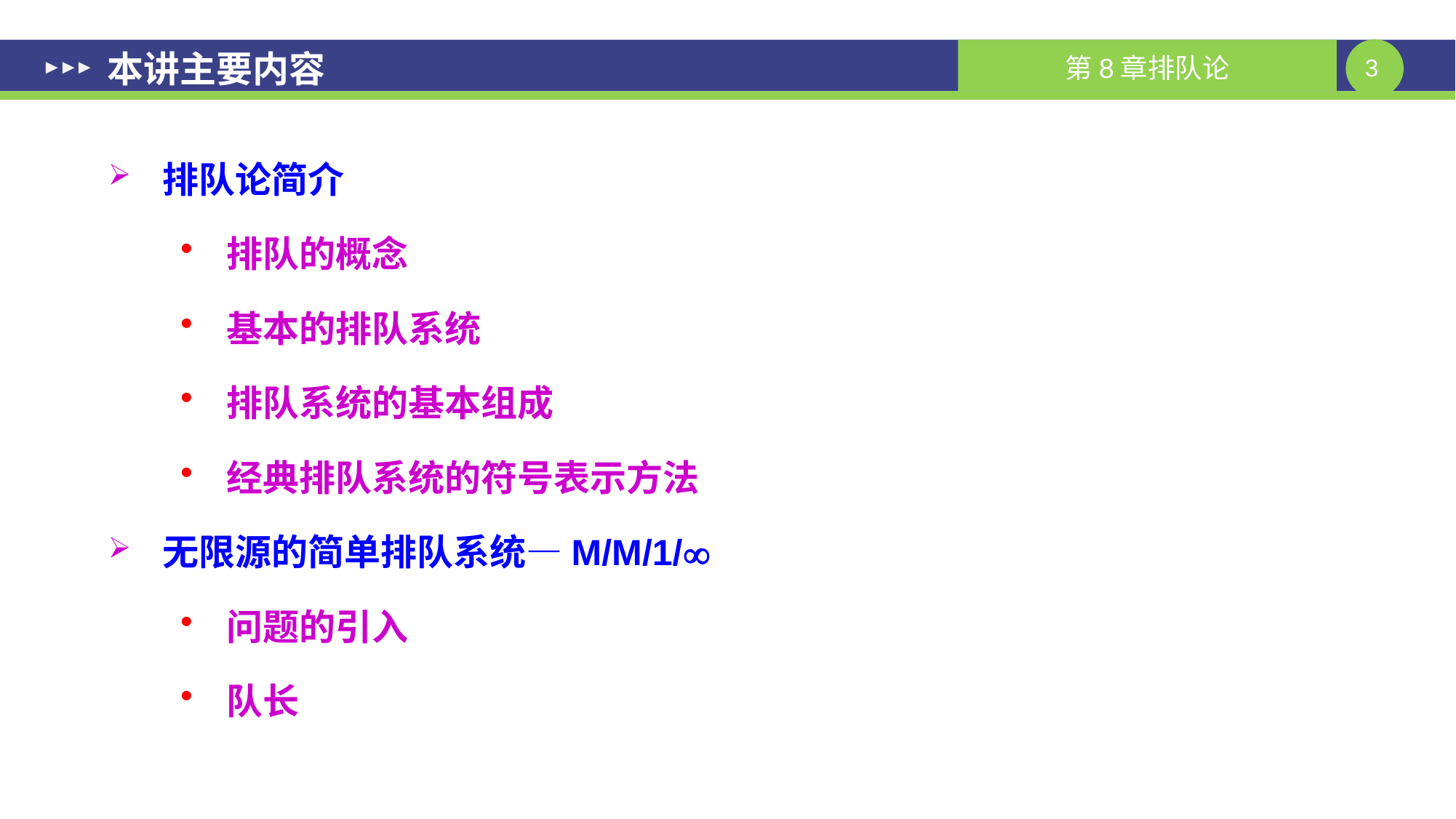

# 本讲主要内容
排队论简介
排队的概念
基本的排队系统
排队系统的基本组成
经典排队系统的符号表示方法
无限源的简单排队系统—M/M/1/∞
问题的引入
队长